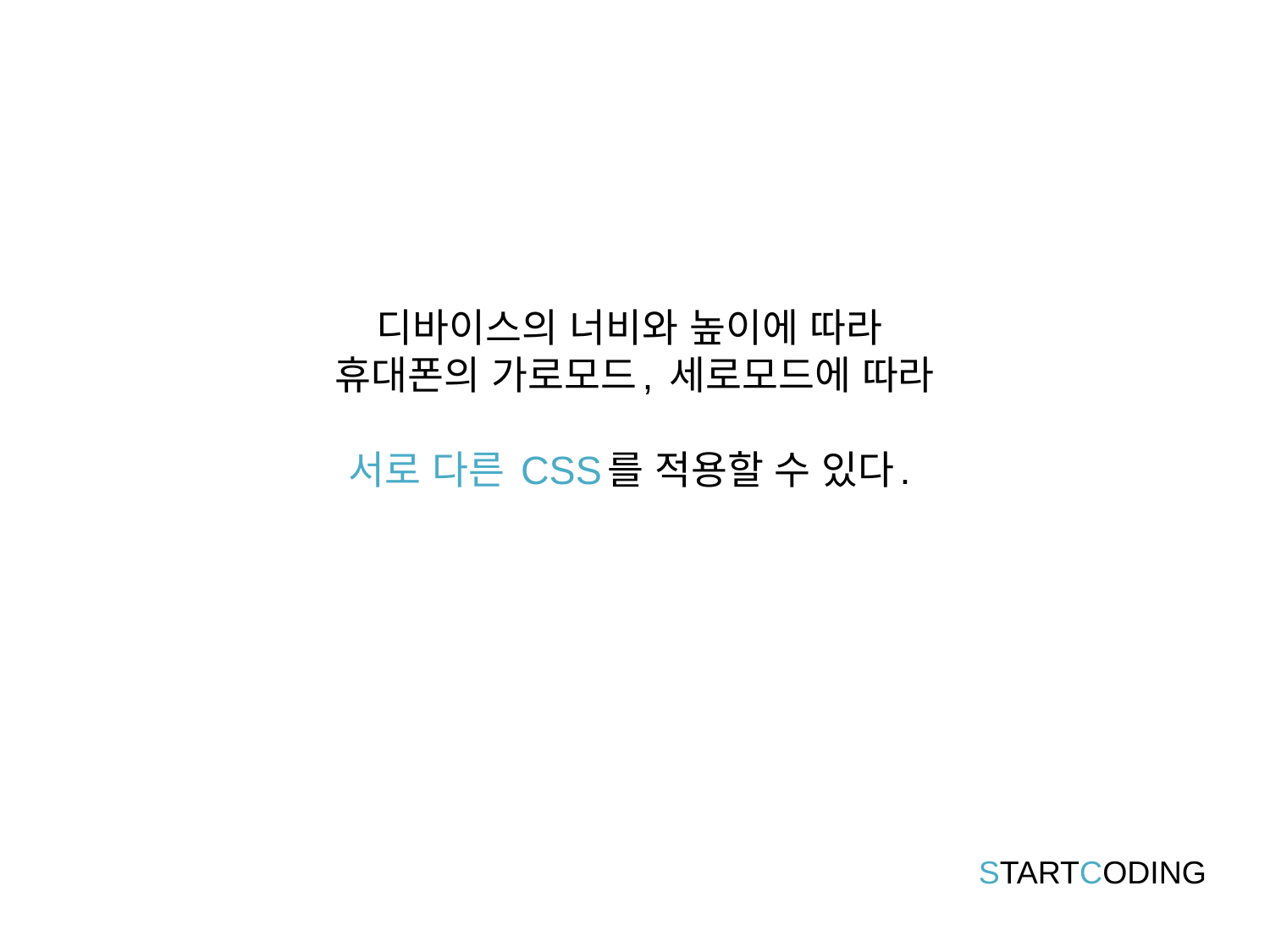

# 디바이스의 너비와 높이에 따라 휴대폰의 가로모드, 세로모드에 따라 서로 다른 CSS를 적용할 수 있다.

STARTCODING